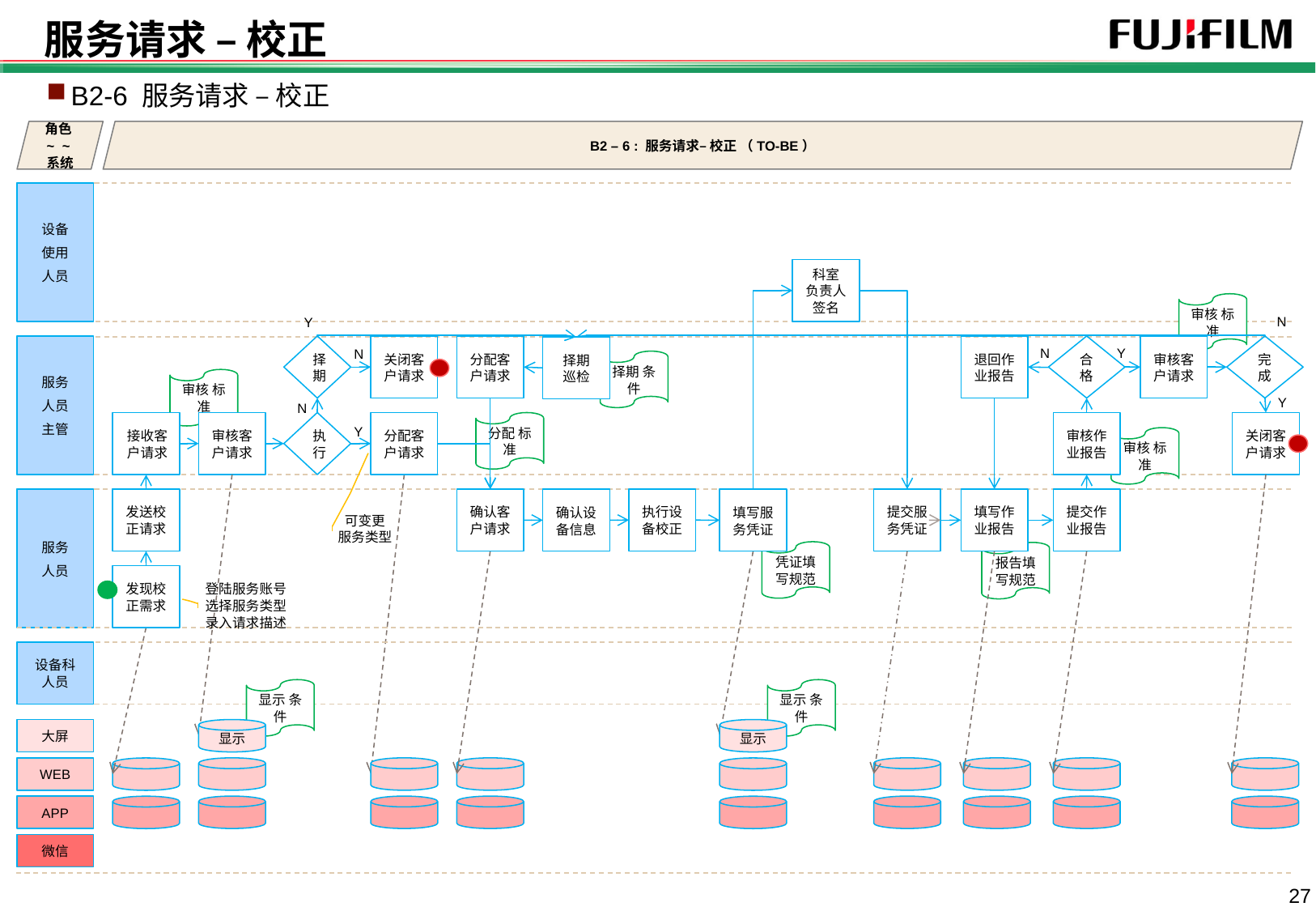

# 服务请求 – 校正
B2-6 服务请求 – 校正
角色~  ~系统
B2 – 6 : 服务请求– 校正 （TO-BE）
设备
使用
人员
科室 负责人签名
审核 标准
N
Y
服务
人员
主管
择期
关闭客户请求
分配客户请求
退回作业报告
合格
审核客户请求
完成
择期 巡检
N
Y
N
择期 条件

审核 标准
Y
N
接收客户请求
审核客户请求
执行
分配客户请求
分配 标准
审核作业报告
关闭客户请求
Y
审核 标准

执行设备校正
发送校正请求
提交服务凭证
填写作业报告
服务
人员
确认客户请求
提交作业报告
确认设备信息
填写服务凭证
可变更 服务类型
凭证填写规范
报告填写规范
发现校正需求

登陆服务账号选择服务类型录入请求描述
设备科人员
显示 条件
显示 条件
大屏
显示
显示
WEB

APP

微信